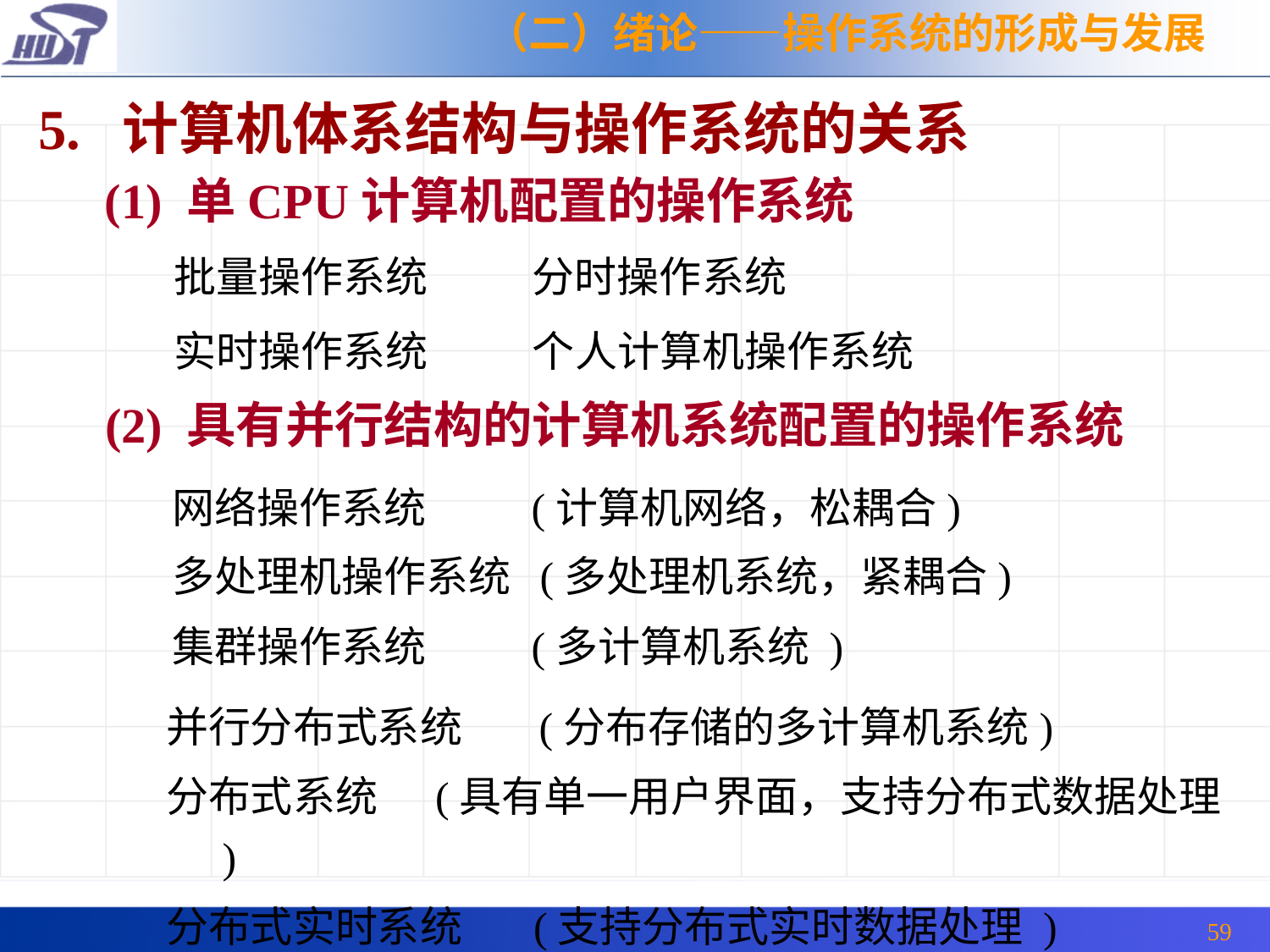

（二）绪论——操作系统的形成与发展
5.  计算机体系结构与操作系统的关系
(1) 单CPU计算机配置的操作系统
批量操作系统           分时操作系统
实时操作系统           个人计算机操作系统
(2) 具有并行结构的计算机系统配置的操作系统
网络操作系统          (计算机网络，松耦合)
多处理机操作系统  (多处理机系统，紧耦合)
集群操作系统          (多计算机系统 )
并行分布式系统       (分布存储的多计算机系统)
分布式系统     (具有单一用户界面，支持分布式数据处理 )
分布式实时系统        (支持分布式实时数据处理 )
59